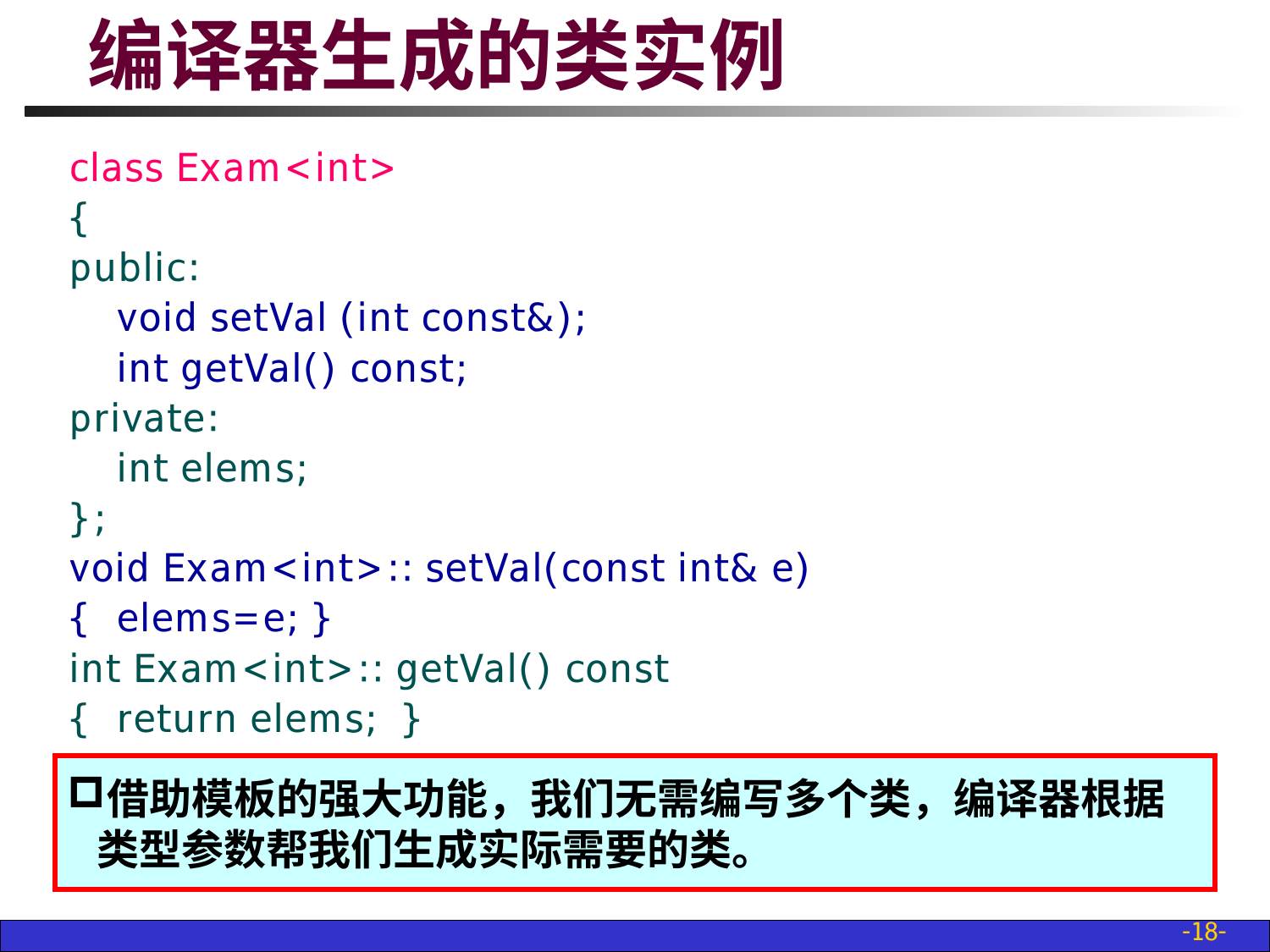

# 编译器生成的类实例
class Exam<int>
{
public:
	void setVal (int const&);
	int getVal() const;
private:
	int elems;
};
void Exam<int>:: setVal(const int& e)
{	elems=e; }
int Exam<int>:: getVal() const
{	return elems;  }
借助模板的强大功能，我们无需编写多个类，编译器根据
  类型参数帮我们生成实际需要的类。
-18-